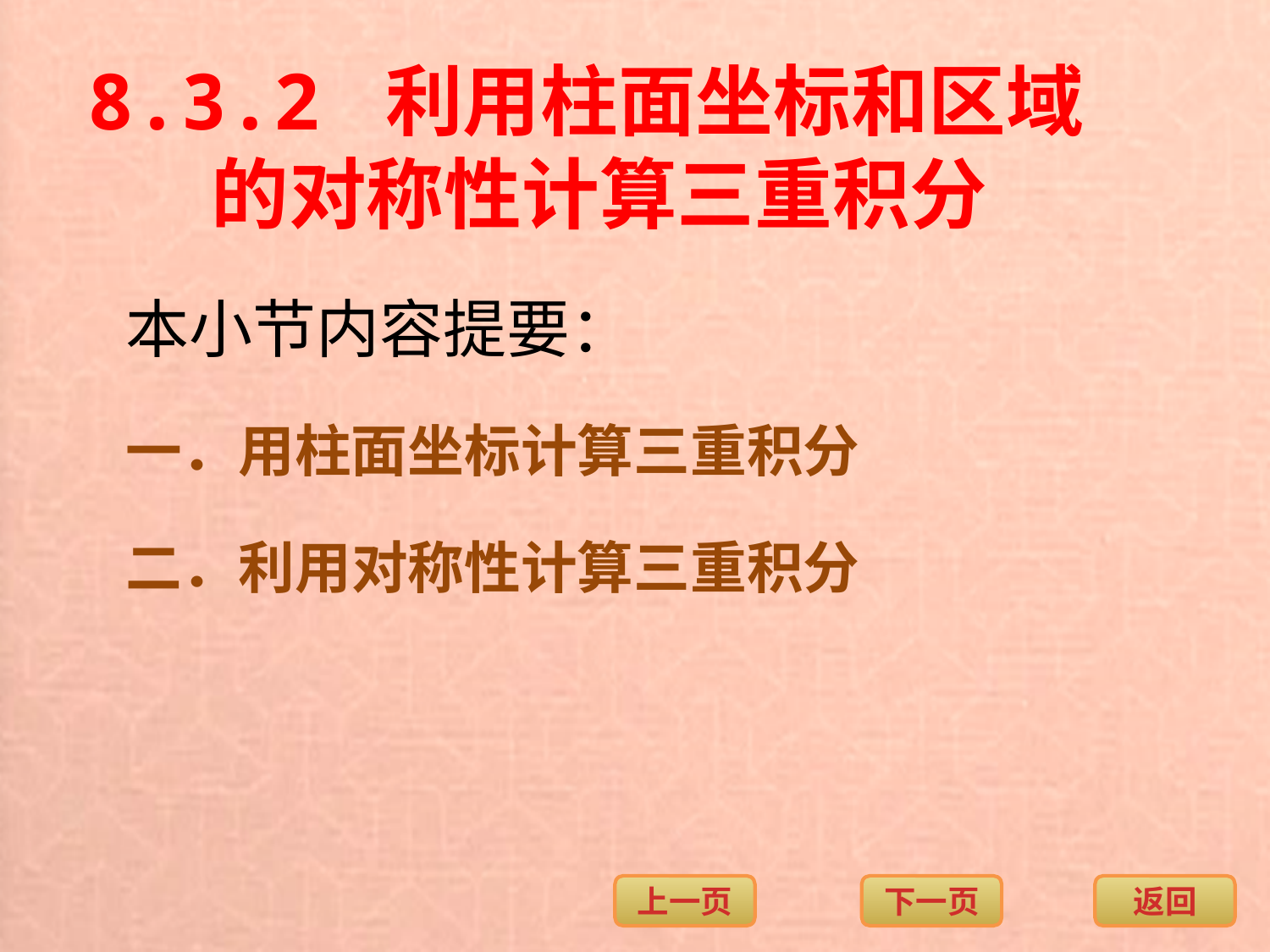

8.3.2 利用柱面坐标和区域
      的对称性计算三重积分
本小节内容提要：
一．用柱面坐标计算三重积分
二．利用对称性计算三重积分